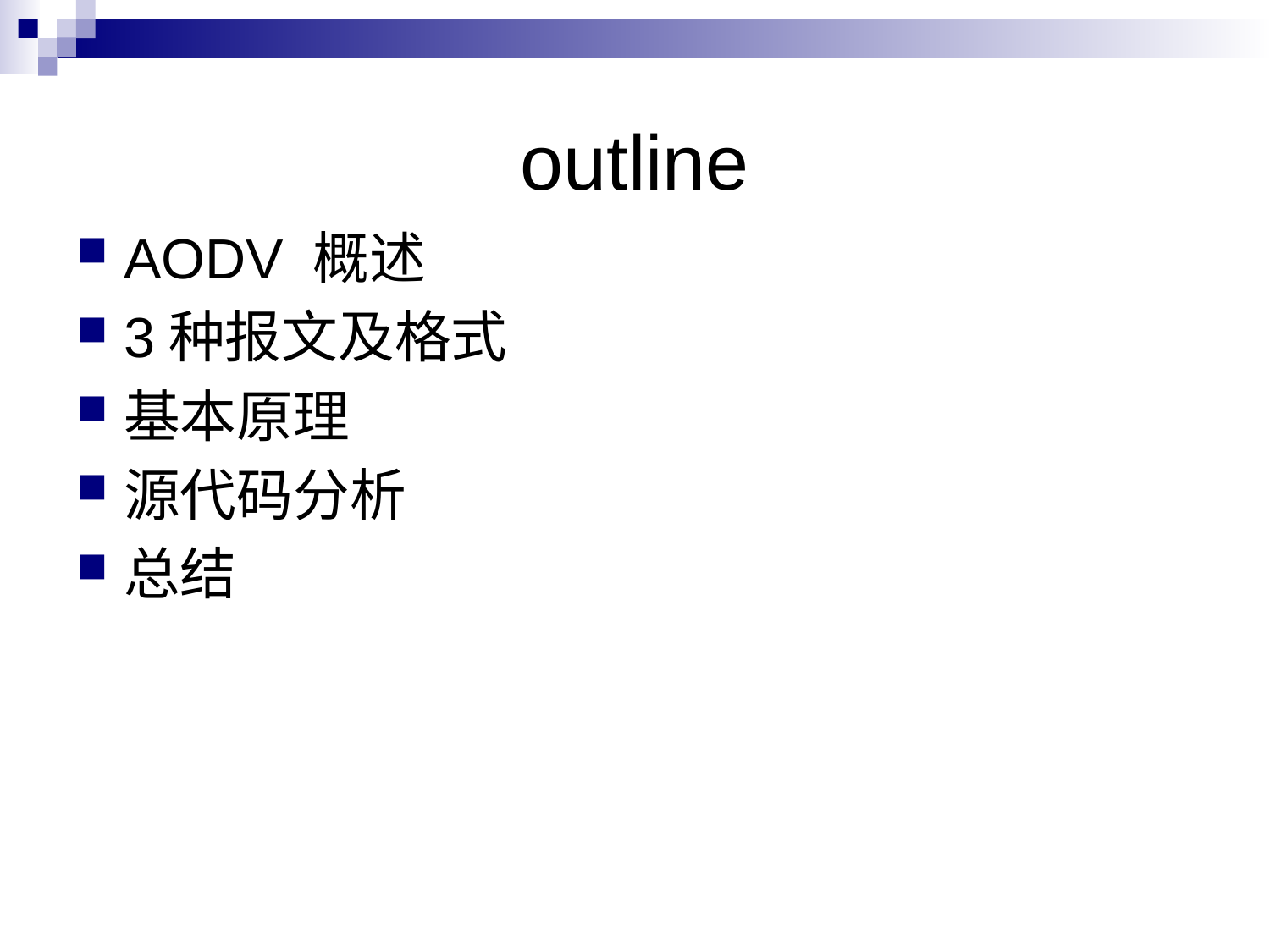

# outline
AODV 概述
3种报文及格式
基本原理
源代码分析
总结

2